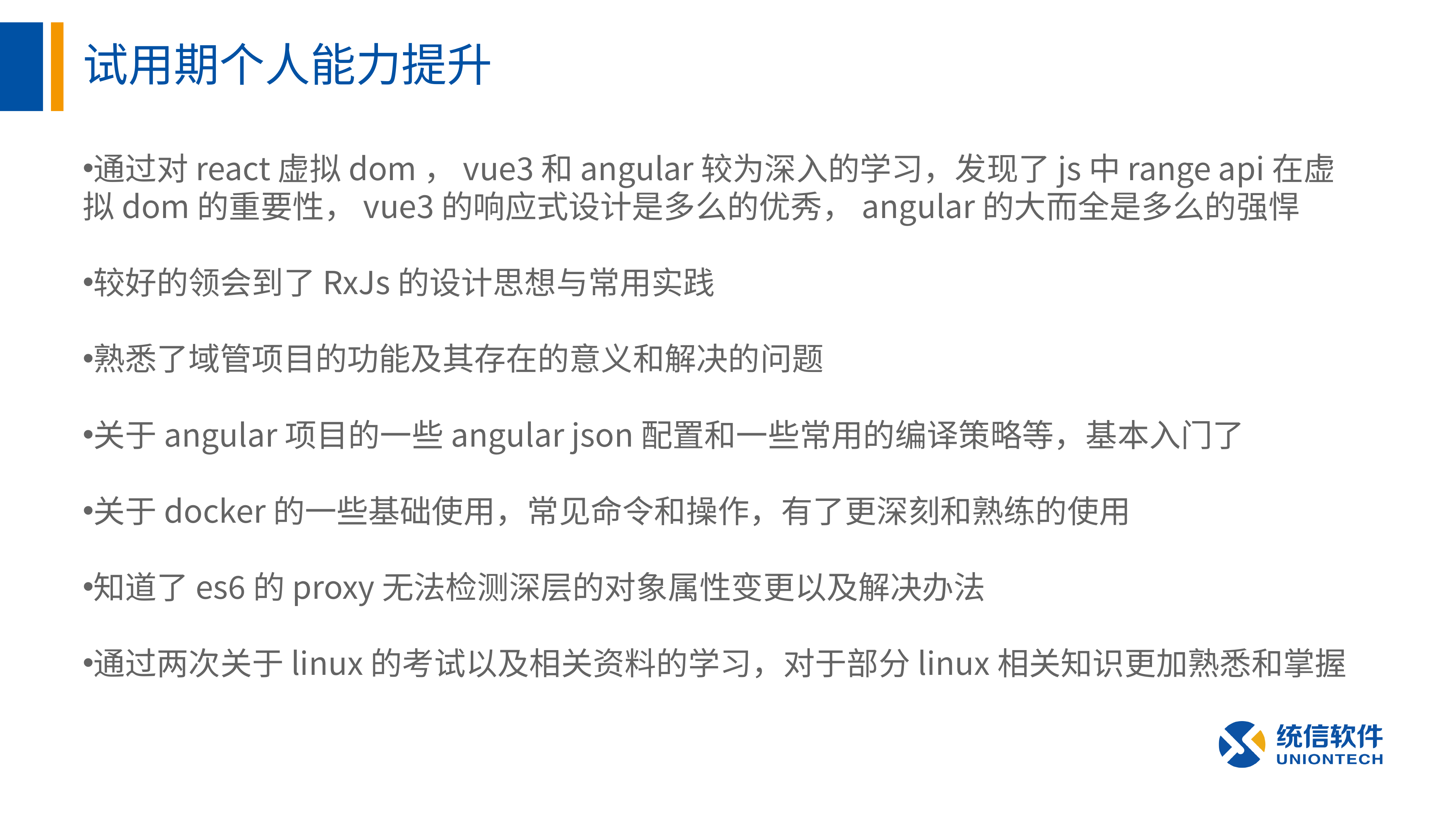

# 试用期个人能力提升
通过对react虚拟dom，vue3和angular较为深入的学习，发现了js中range api在虚拟dom的重要性，vue3的响应式设计是多么的优秀，angular的大而全是多么的强悍
较好的领会到了RxJs的设计思想与常用实践
熟悉了域管项目的功能及其存在的意义和解决的问题
关于angular项目的一些angular json配置和一些常用的编译策略等，基本入门了
关于docker的一些基础使用，常见命令和操作，有了更深刻和熟练的使用
知道了es6的proxy无法检测深层的对象属性变更以及解决办法
通过两次关于linux的考试以及相关资料的学习，对于部分linux相关知识更加熟悉和掌握